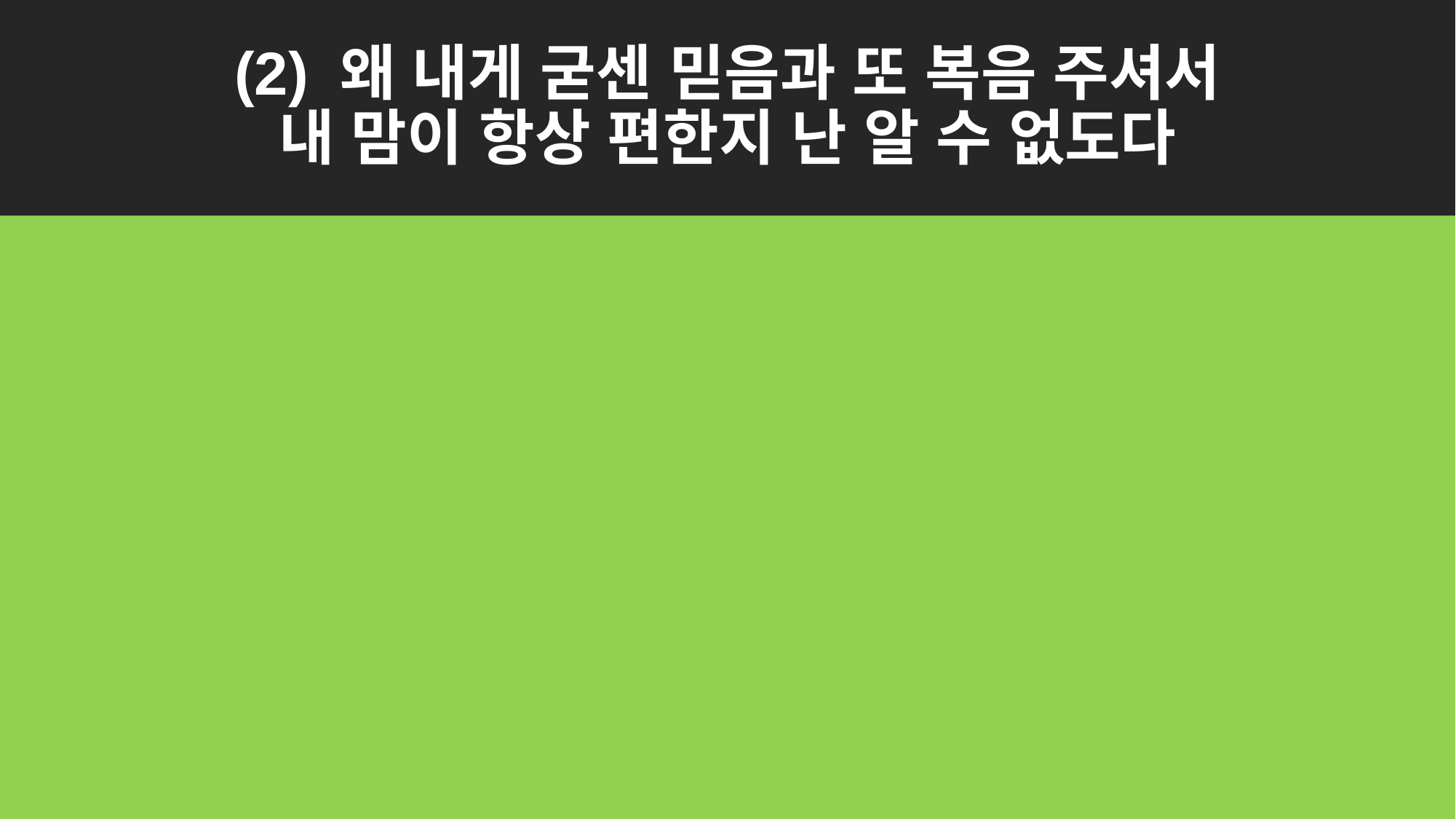

# (2) 왜 내게 굳센 믿음과 또 복음 주셔서 내 맘이 항상 편한지 난 알 수 없도다